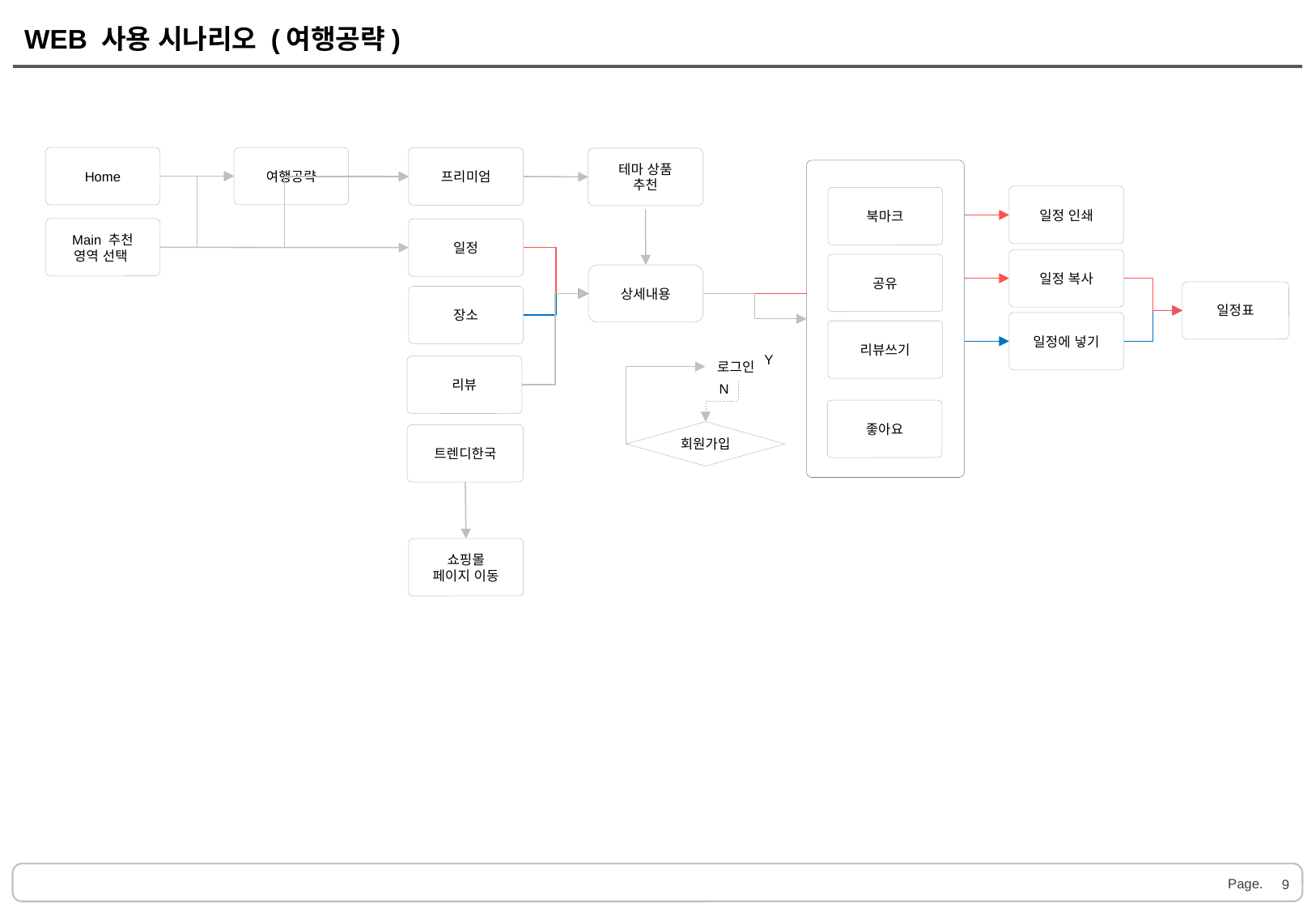

WEB 사용 시나리오 (여행공략)
Home
여행공략
프리미엄
테마 상품
추천

일정 인쇄
북마크
Main 추천
영역 선택
일정
일정 복사
공유
상세내용
일정표
장소
일정에 넣기
리뷰쓰기
Y
로그인
리뷰
N
좋아요
회원가입
트렌디한국
쇼핑몰
페이지 이동
9